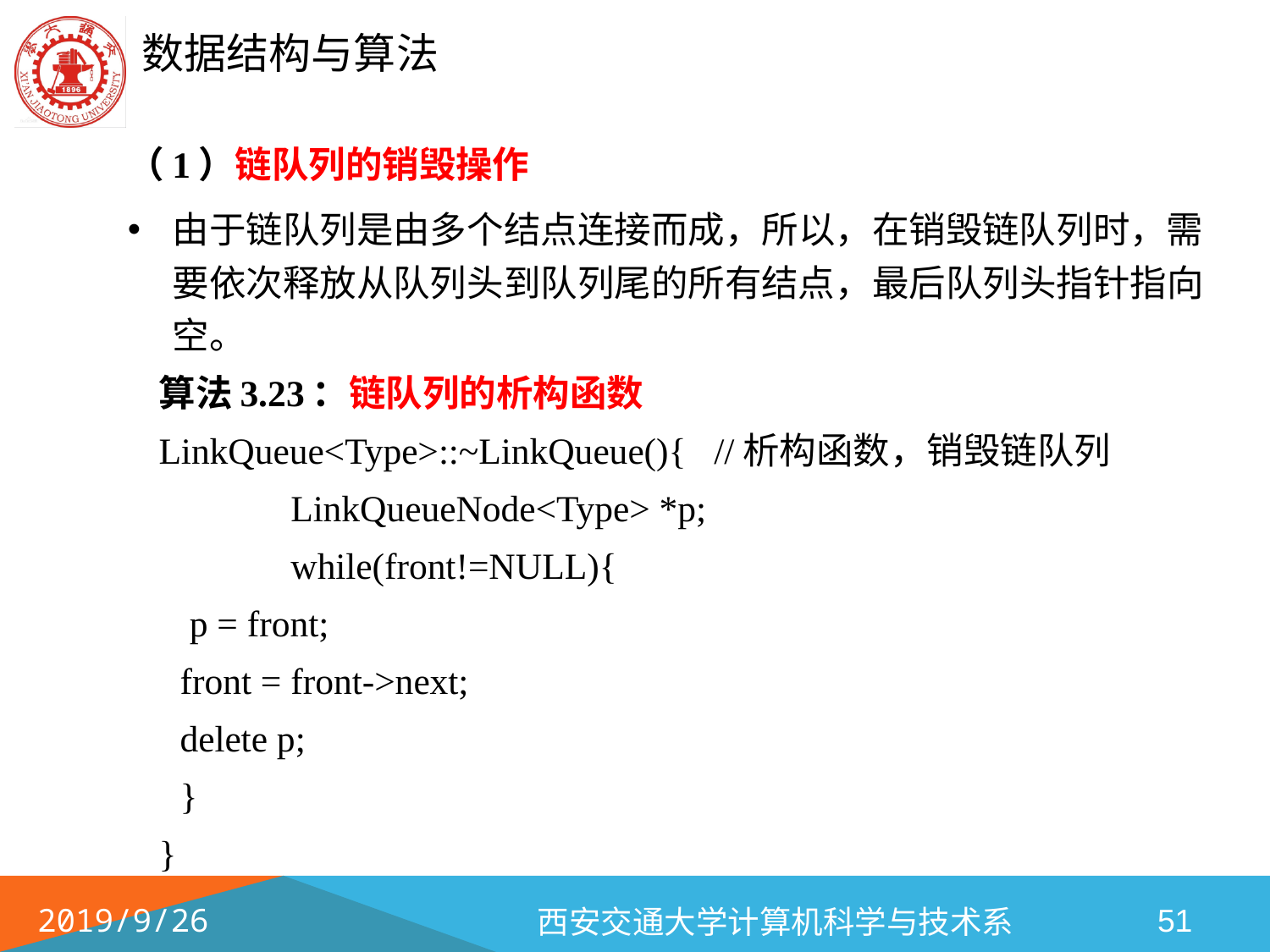

（1）链队列的销毁操作
由于链队列是由多个结点连接而成，所以，在销毁链队列时，需要依次释放从队列头到队列尾的所有结点，最后队列头指针指向空。
算法3.23：链队列的析构函数
LinkQueue<Type>::~LinkQueue(){   //析构函数，销毁链队列
    	LinkQueueNode<Type> *p;
    	while(front!=NULL){
			 p = front;
			front = front->next;
			delete p;
		}
}